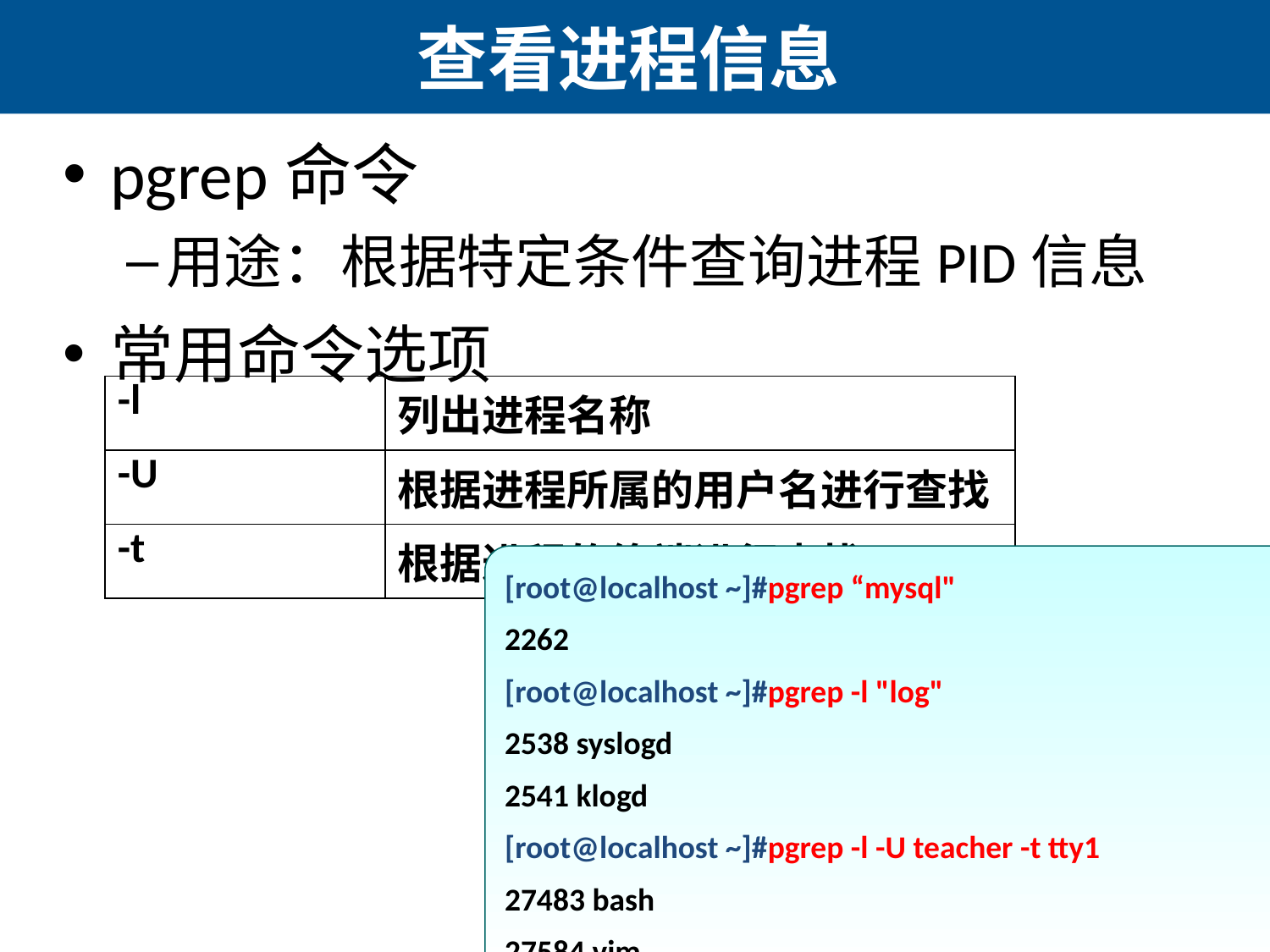

# 查看进程信息
pgrep命令
用途：根据特定条件查询进程PID信息
常用命令选项

| -l | 列出进程名称 |
| --- | --- |
| -U | 根据进程所属的用户名进行查找 |
| -t | 根据进程的终端进行查找 |
[root@localhost ~]#pgrep “mysql"
2262
[root@localhost ~]#pgrep -l "log"
2538 syslogd
2541 klogd
[root@localhost ~]#pgrep -l -U teacher -t tty1
27483 bash
27584 vim